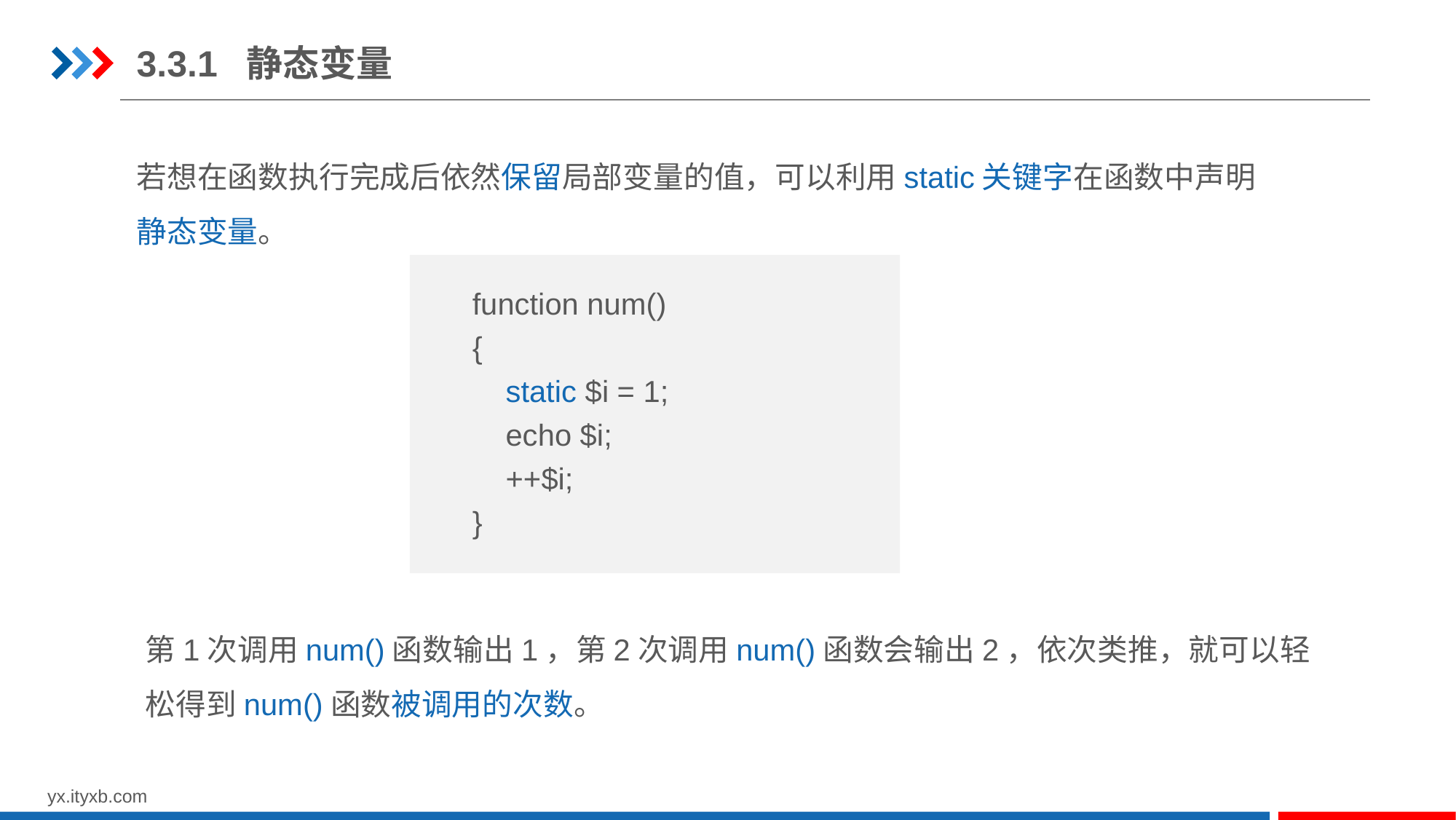

3.3.1  静态变量
若想在函数执行完成后依然保留局部变量的值，可以利用static关键字在函数中声明
静态变量。

function num()
{
    static $i = 1;
    echo $i;
    ++$i;
}
第1次调用num()函数输出1，第2次调用num()函数会输出2，依次类推，就可以轻松得到num()函数被调用的次数。